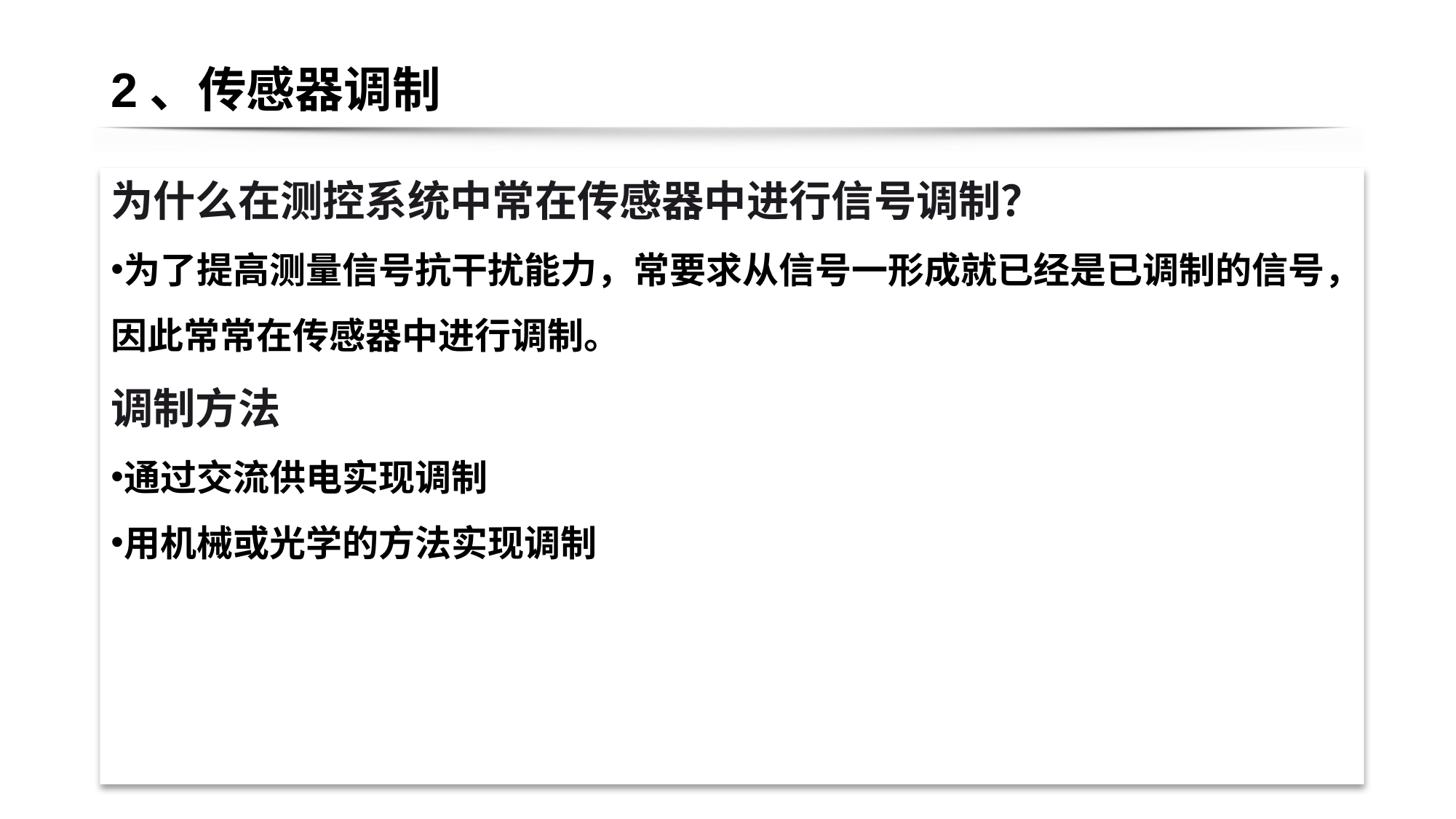

# 2、传感器调制
为什么在测控系统中常在传感器中进行信号调制？
为了提高测量信号抗干扰能力，常要求从信号一形成就已经是已调制的信号，因此常常在传感器中进行调制。
调制方法
通过交流供电实现调制
用机械或光学的方法实现调制